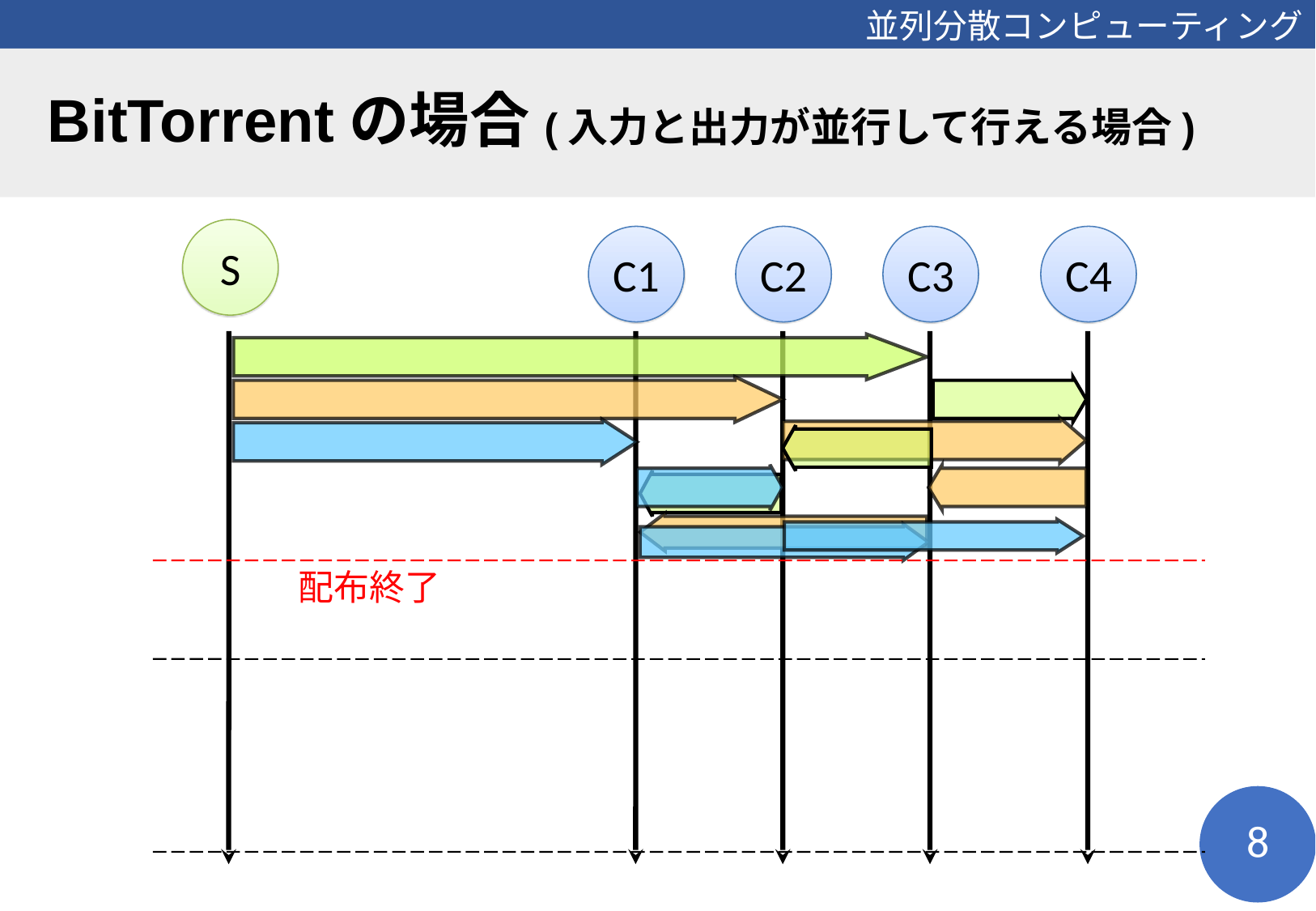

# BitTorrentの場合(入力と出力が並行して行える場合)
S
C1
C2
C3
C4

配布終了

8